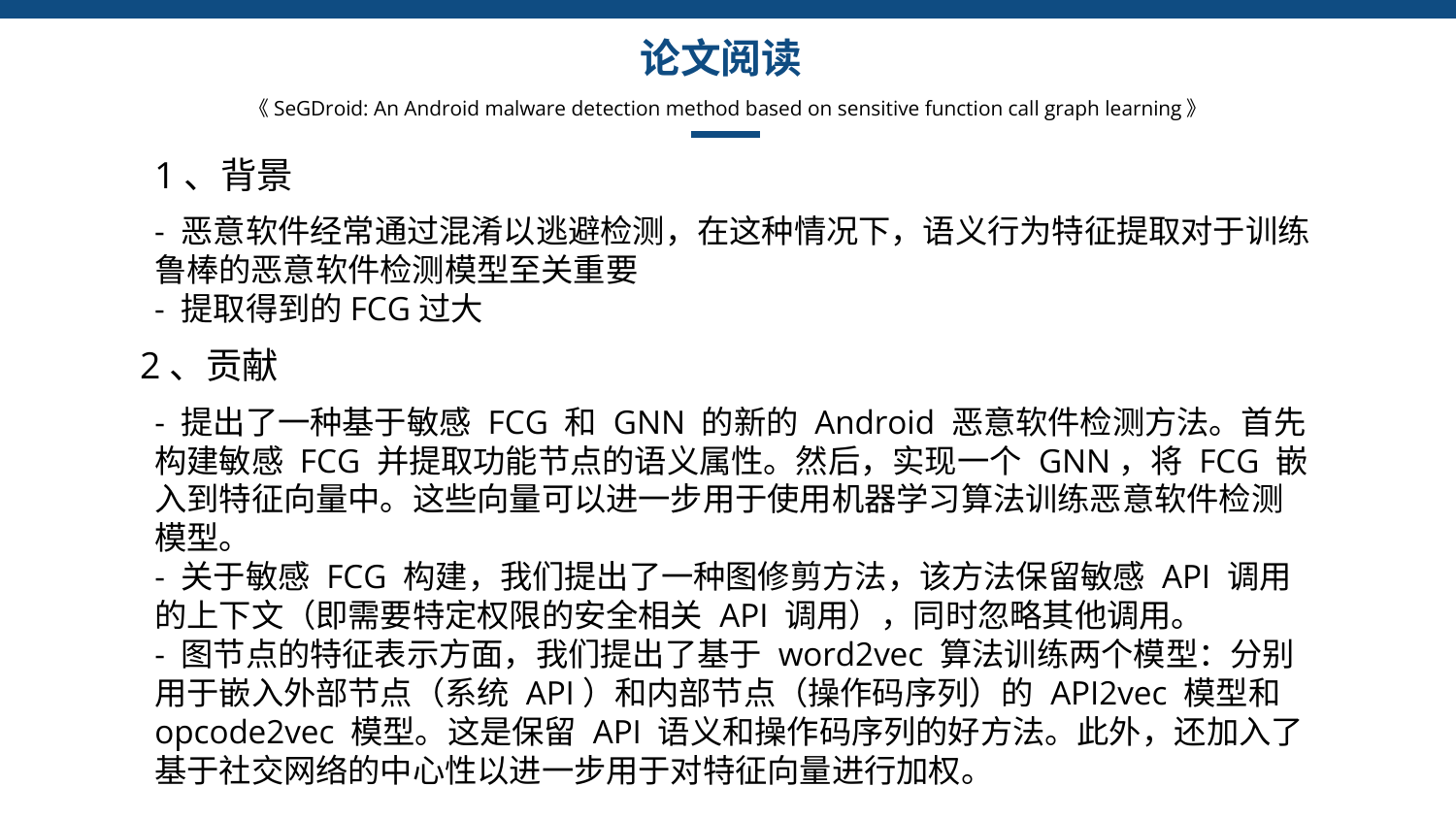

论文阅读
《SeGDroid: An Android malware detection method based on sensitive function call graph learning》
1、背景
- 恶意软件经常通过混淆以逃避检测，在这种情况下，语义行为特征提取对于训练鲁棒的恶意软件检测模型至关重要
- 提取得到的FCG过大
2、贡献
- 提出了一种基于敏感 FCG 和 GNN 的新的 Android 恶意软件检测方法。首先构建敏感 FCG 并提取功能节点的语义属性。然后，实现一个 GNN，将 FCG 嵌入到特征向量中。这些向量可以进一步用于使用机器学习算法训练恶意软件检测模型。
- 关于敏感 FCG 构建，我们提出了一种图修剪方法，该方法保留敏感 API 调用的上下文（即需要特定权限的安全相关 API 调用），同时忽略其他调用。
- 图节点的特征表示方面，我们提出了基于 word2vec 算法训练两个模型：分别用于嵌入外部节点（系统 API）和内部节点（操作码序列）的 API2vec 模型和 opcode2vec 模型。这是保留 API 语义和操作码序列的好方法。此外，还加入了基于社交网络的中心性以进一步用于对特征向量进行加权。